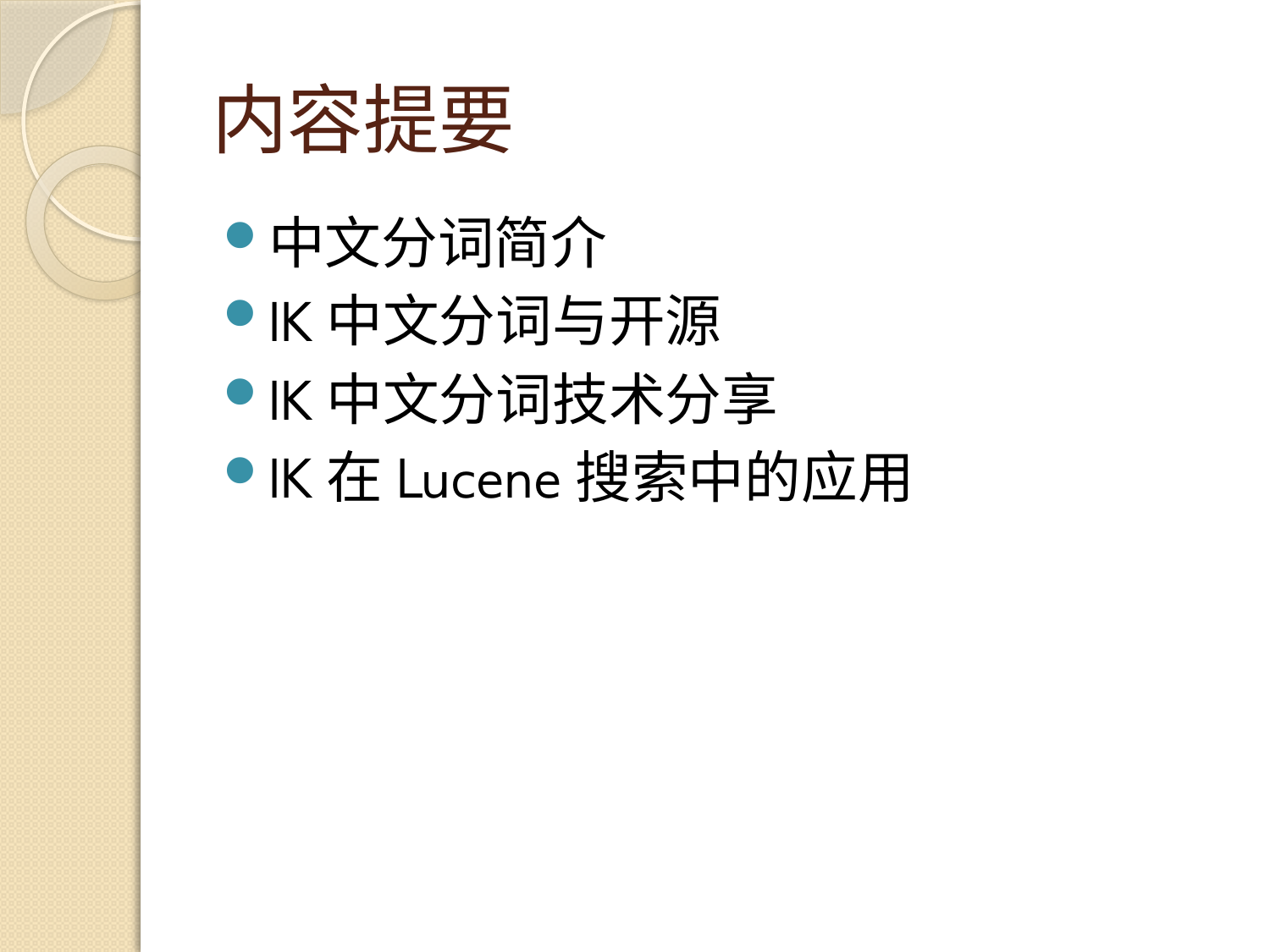

# 内容提要
中文分词简介
IK中文分词与开源
IK中文分词技术分享
IK在Lucene搜索中的应用